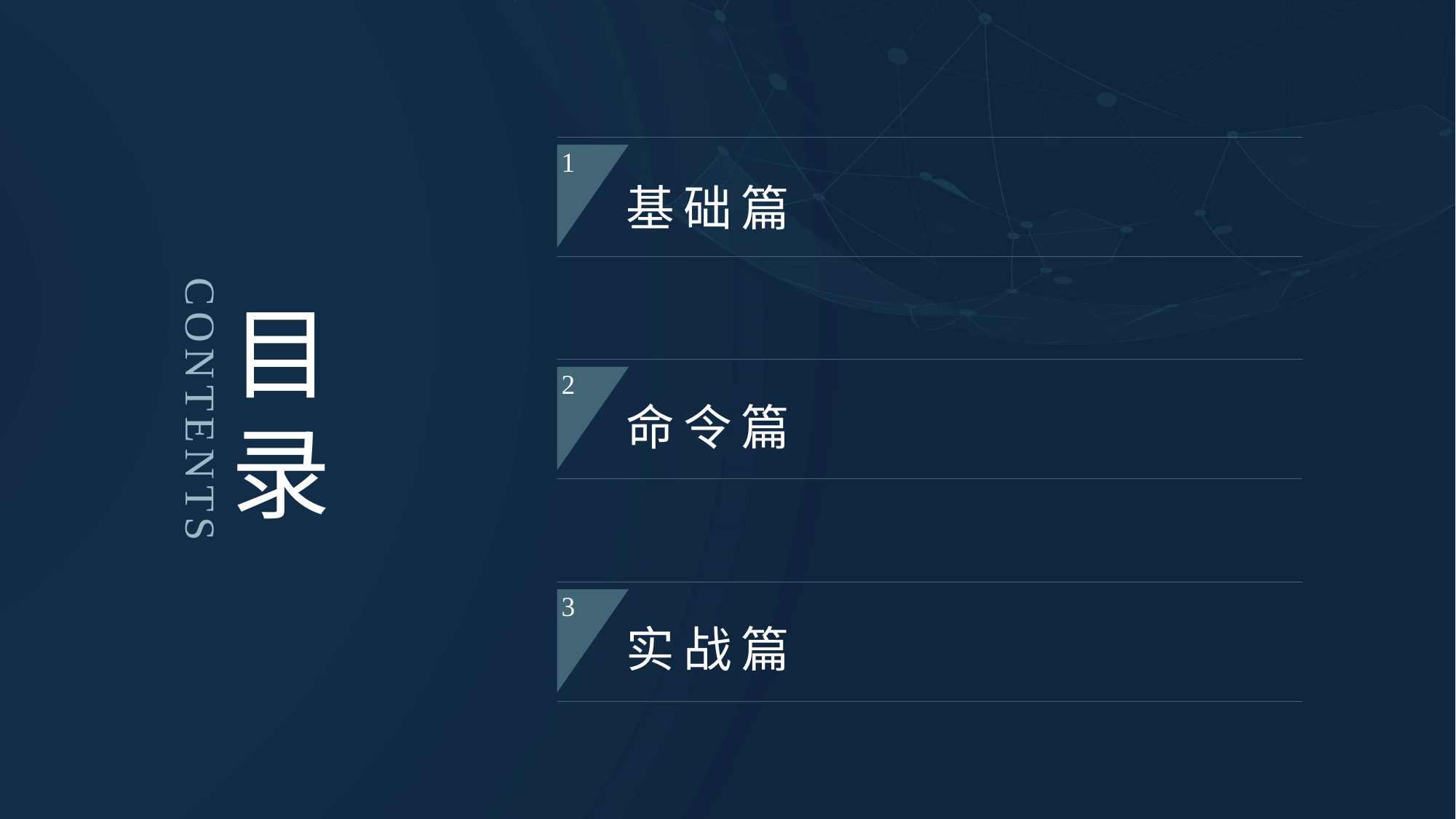

基础篇
1
命令篇
2
实战篇
3
目
录
CONTENTS